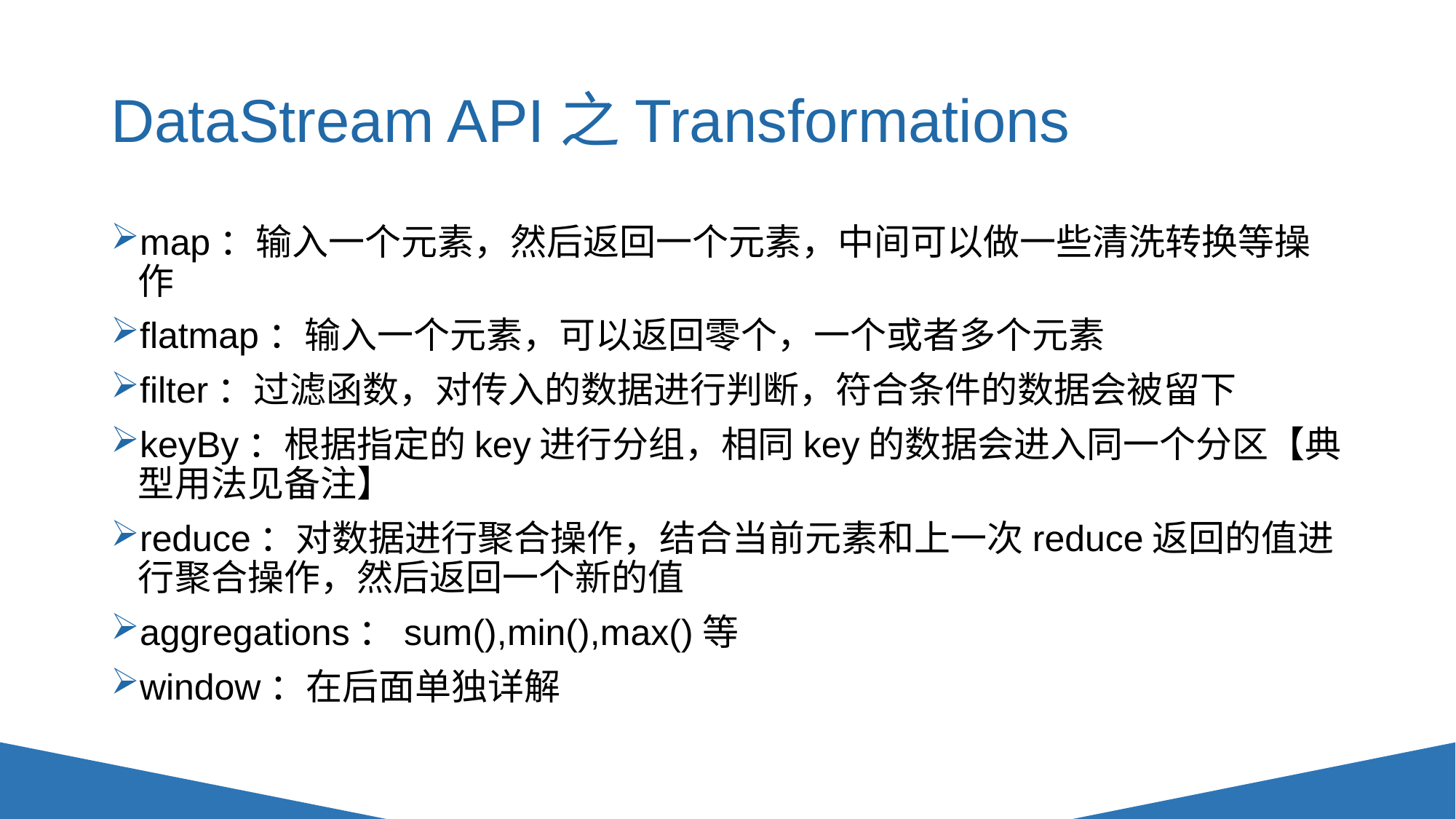

# DataStream API之Transformations
map：输入一个元素，然后返回一个元素，中间可以做一些清洗转换等操作
flatmap：输入一个元素，可以返回零个，一个或者多个元素
filter：过滤函数，对传入的数据进行判断，符合条件的数据会被留下
keyBy：根据指定的key进行分组，相同key的数据会进入同一个分区【典型用法见备注】
reduce：对数据进行聚合操作，结合当前元素和上一次reduce返回的值进行聚合操作，然后返回一个新的值
aggregations：sum(),min(),max()等
window：在后面单独详解